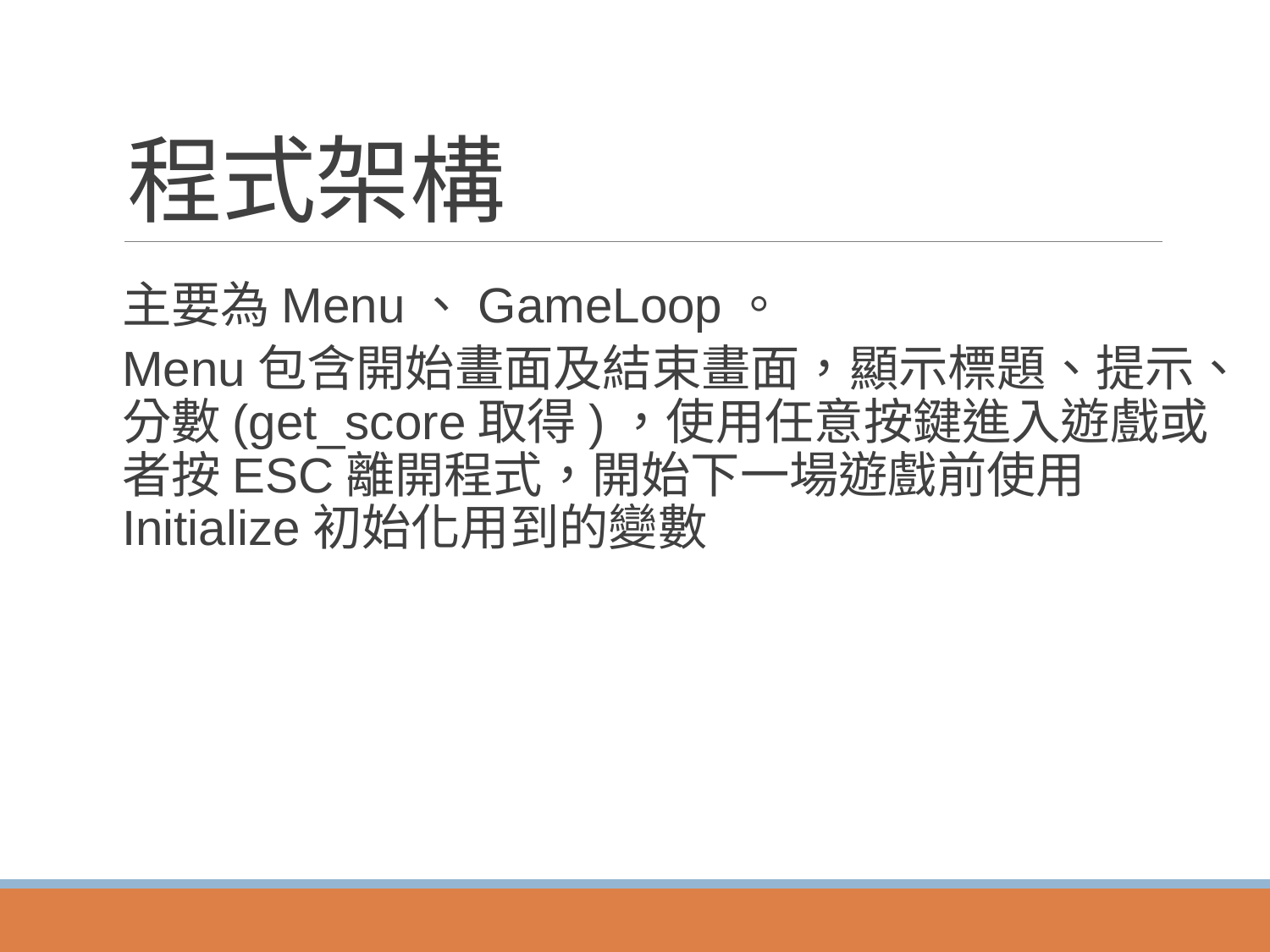

# 程式架構
主要為Menu、GameLoop。
Menu包含開始畫面及結束畫面，顯示標題、提示、分數(get_score取得)，使用任意按鍵進入遊戲或者按ESC離開程式，開始下一場遊戲前使用Initialize初始化用到的變數